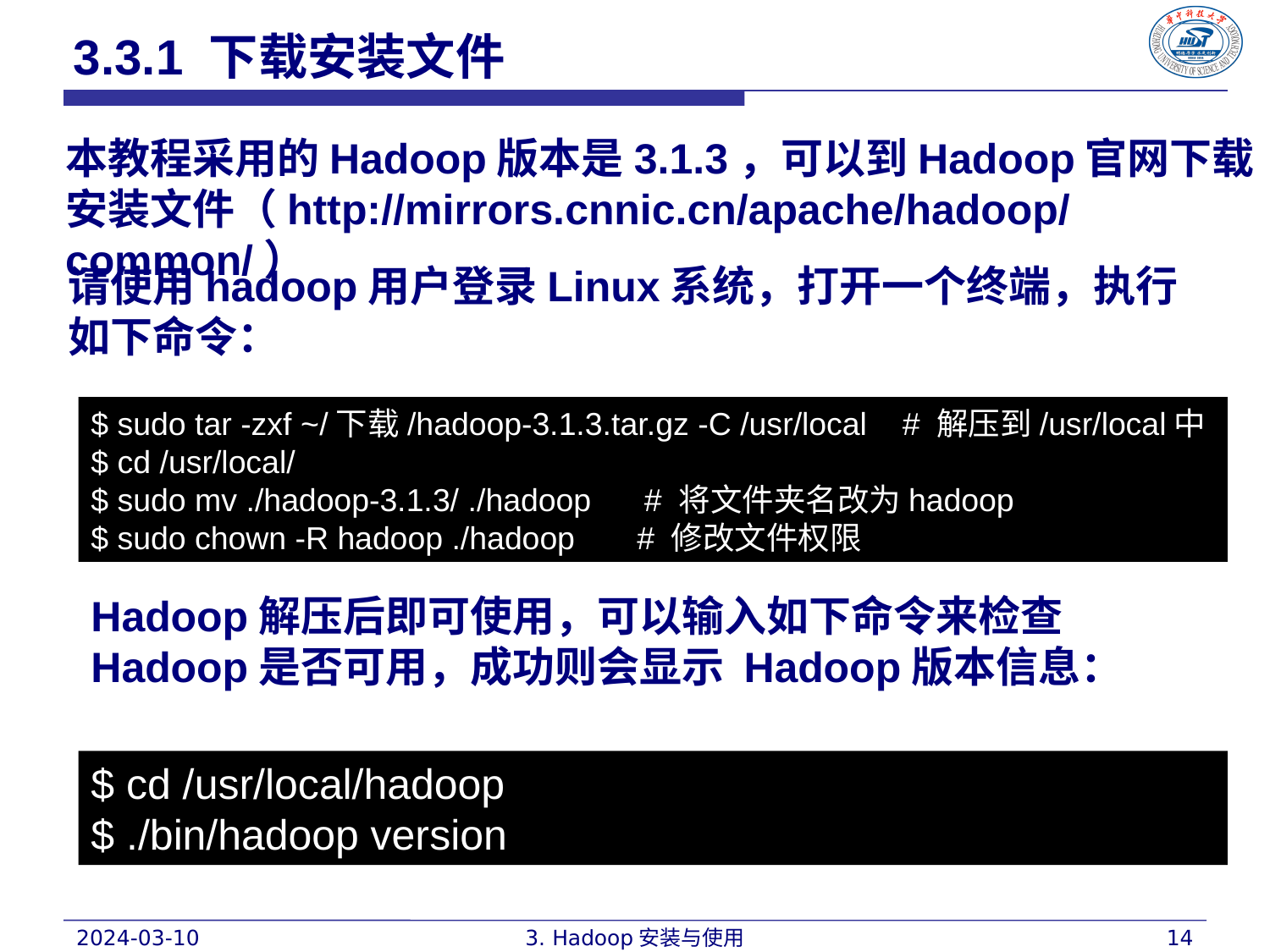

3.3.1 下载安装文件
本教程采用的Hadoop版本是3.1.3，可以到Hadoop官网下载安装文件（http://mirrors.cnnic.cn/apache/hadoop/common/）
请使用hadoop用户登录Linux系统，打开一个终端，执行如下命令：
$ sudo tar -zxf ~/下载/hadoop-3.1.3.tar.gz -C /usr/local    # 解压到/usr/local中
$ cd /usr/local/
$ sudo mv ./hadoop-3.1.3/ ./hadoop      # 将文件夹名改为hadoop
$ sudo chown -R hadoop ./hadoop       # 修改文件权限
Hadoop解压后即可使用，可以输入如下命令来检查 Hadoop是否可用，成功则会显示 Hadoop版本信息：
$ cd /usr/local/hadoop
$ ./bin/hadoop version
2024-03-10
3. Hadoop安装与使用
14